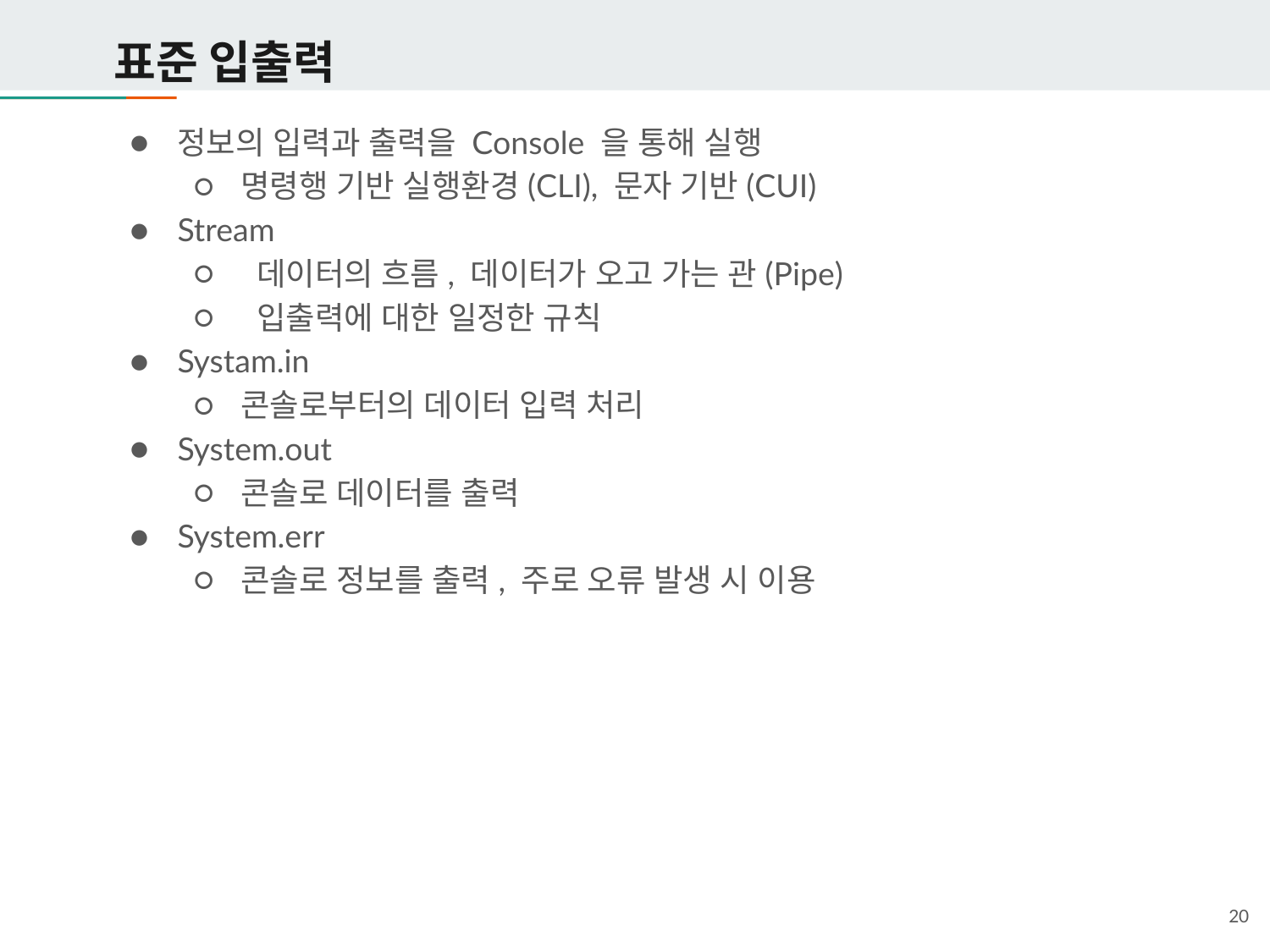

# 표준 입출력
정보의 입력과 출력을 Console 을 통해 실행
명령행 기반 실행환경(CLI), 문자 기반(CUI)
Stream
 데이터의 흐름, 데이터가 오고 가는 관(Pipe)
 입출력에 대한 일정한 규칙
Systam.in
콘솔로부터의 데이터 입력 처리
System.out
콘솔로 데이터를 출력
System.err
콘솔로 정보를 출력, 주로 오류 발생 시 이용
20